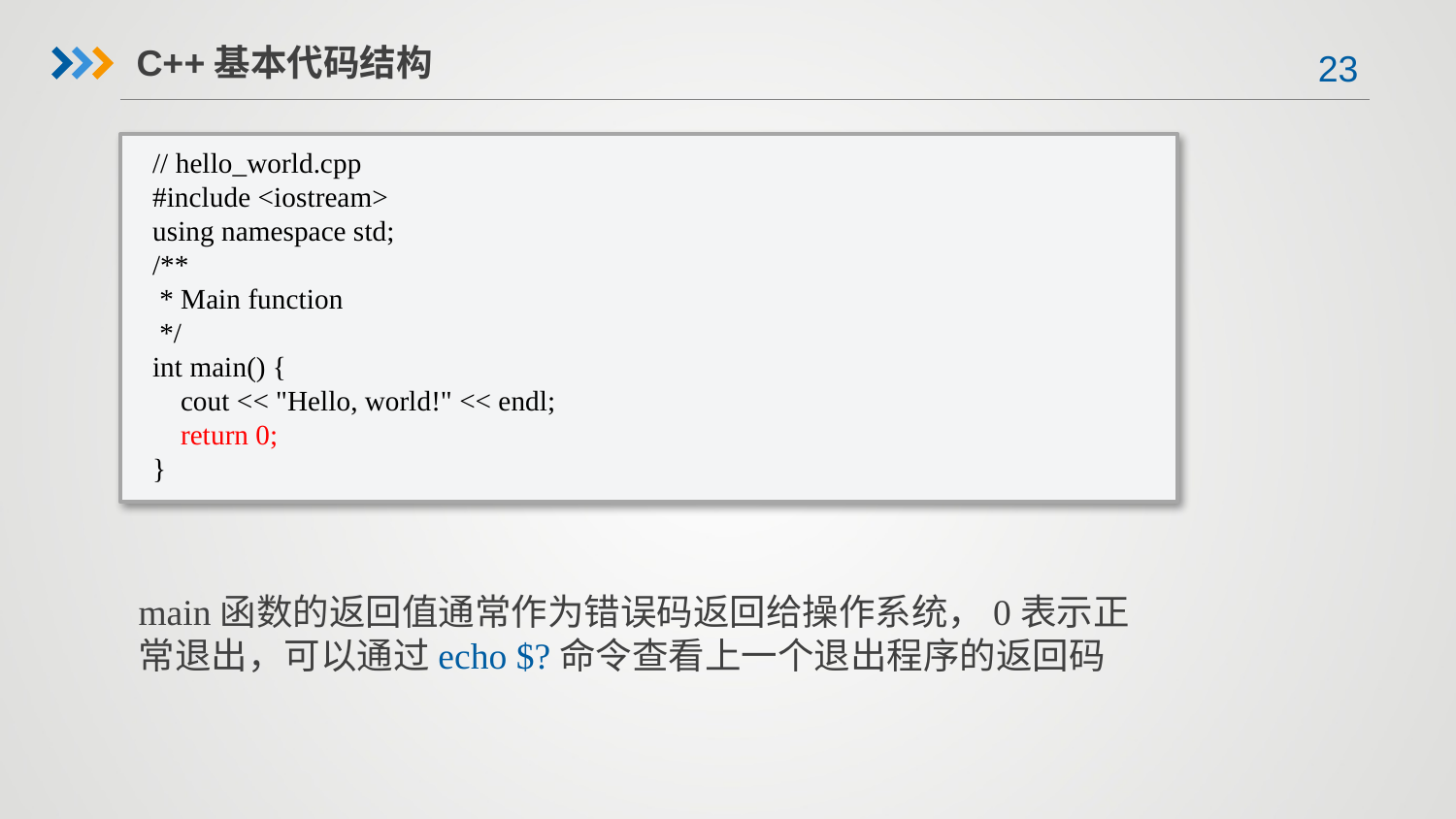

C++基本代码结构

// hello_world.cpp
#include <iostream>
using namespace std;
/**
 * Main function
 */
int main() {
    cout << "Hello, world!" << endl;
    return 0;
}
main函数的返回值通常作为错误码返回给操作系统，0表示正常退出，可以通过echo $?命令查看上一个退出程序的返回码